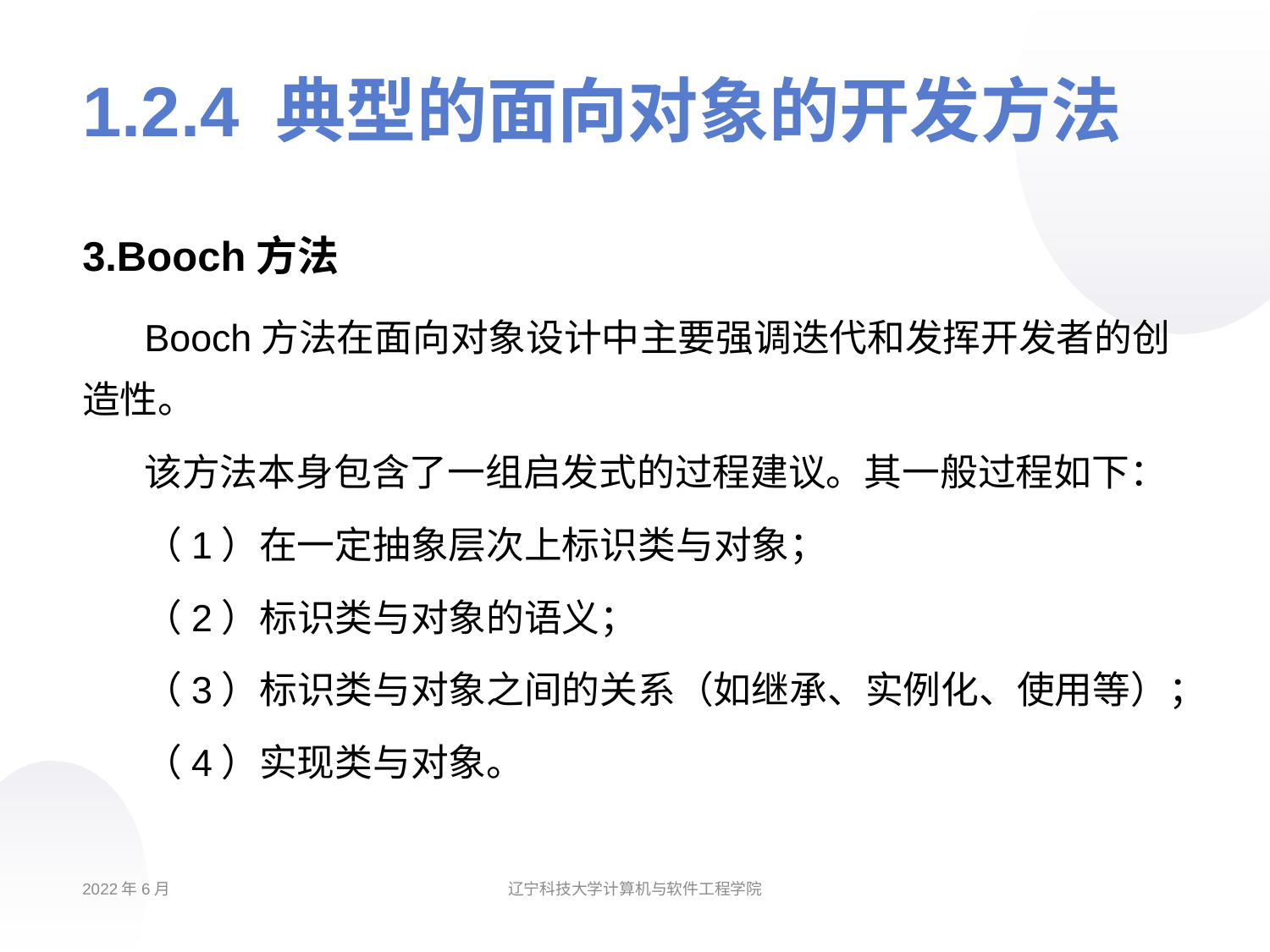

# 1.2.4 典型的面向对象的开发方法
3.Booch方法
Booch方法在面向对象设计中主要强调迭代和发挥开发者的创造性。
该方法本身包含了一组启发式的过程建议。其一般过程如下：
（1）在一定抽象层次上标识类与对象；
（2）标识类与对象的语义；
（3）标识类与对象之间的关系（如继承、实例化、使用等）；
（4）实现类与对象。

2022年6月
辽宁科技大学计算机与软件工程学院
140